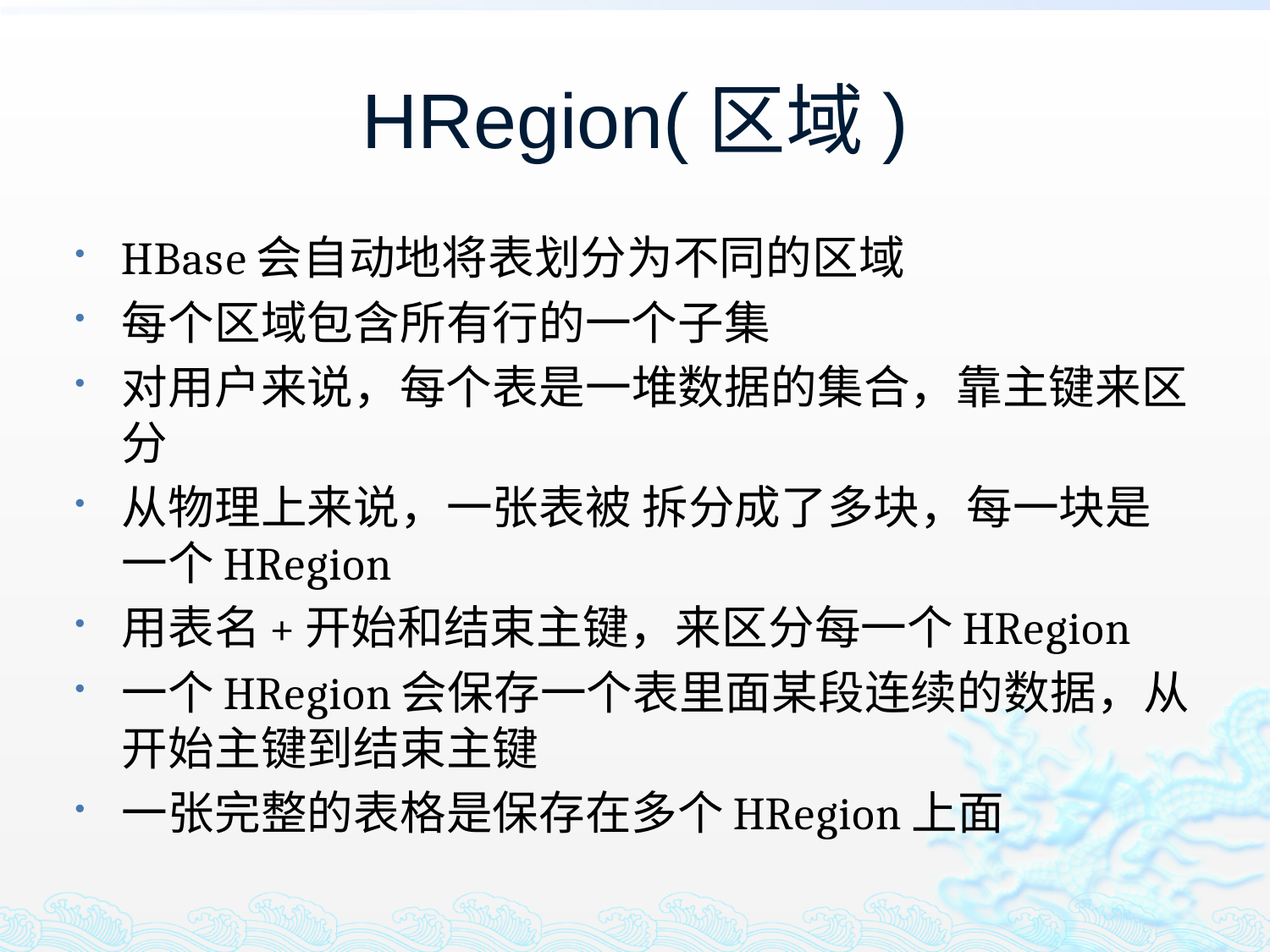

# HRegion(区域)
HBase会自动地将表划分为不同的区域
每个区域包含所有行的一个子集
对用户来说，每个表是一堆数据的集合，靠主键来区分
从物理上来说，一张表被 拆分成了多块，每一块是一个HRegion
用表名+开始和结束主键，来区分每一个HRegion
一个HRegion会保存一个表里面某段连续的数据，从开始主键到结束主键
一张完整的表格是保存在多个HRegion上面